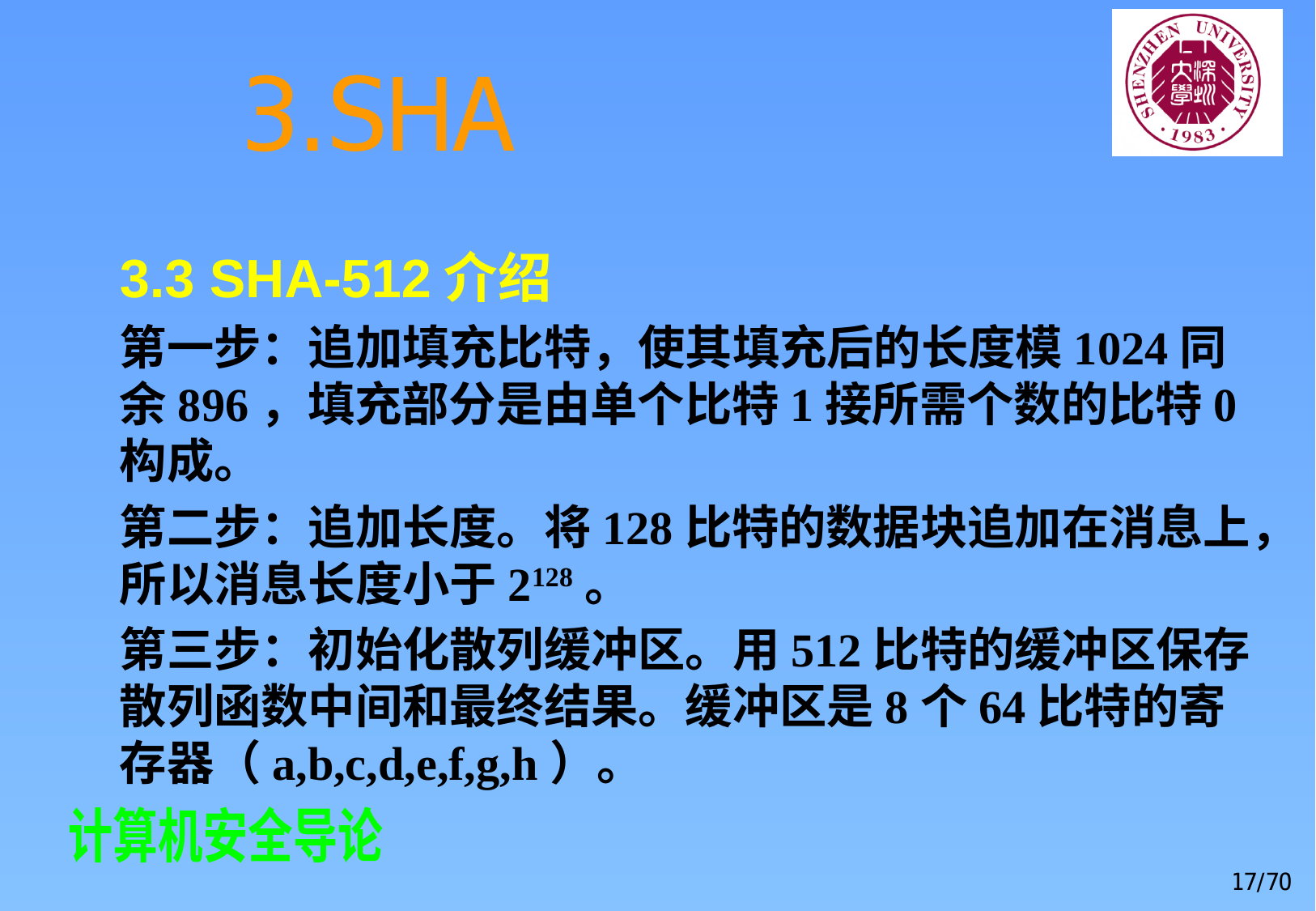

# 3.SHA
3.3 SHA-512介绍
第一步：追加填充比特，使其填充后的长度模1024同余896，填充部分是由单个比特1接所需个数的比特0构成。
第二步：追加长度。将128比特的数据块追加在消息上，所以消息长度小于2128。
第三步：初始化散列缓冲区。用512比特的缓冲区保存散列函数中间和最终结果。缓冲区是8个64比特的寄存器（a,b,c,d,e,f,g,h）。

17/70